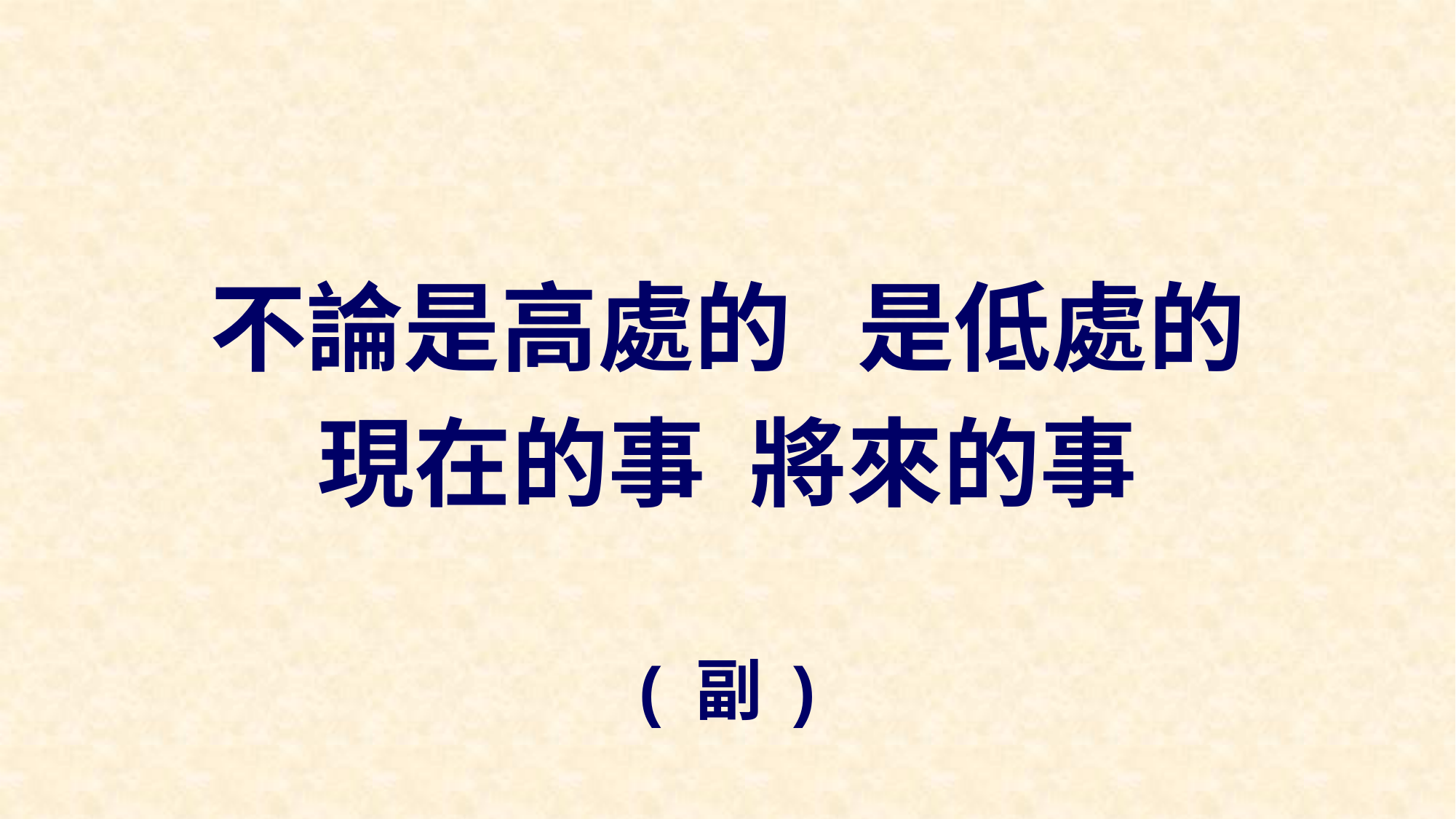

不論是高處的   是低處的
現在的事  將來的事
( 副 )